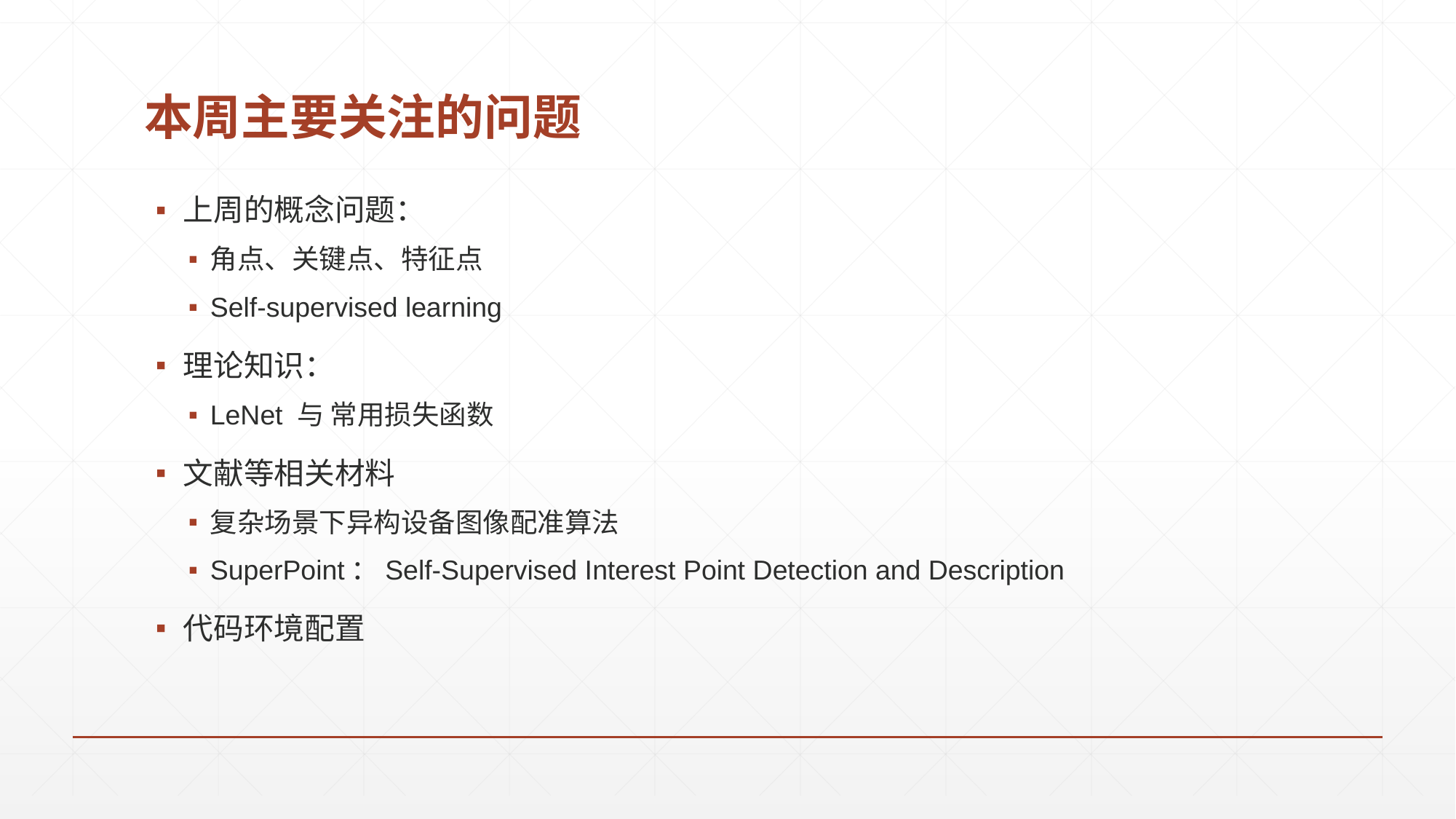

# 本周主要关注的问题
上周的概念问题：
角点、关键点、特征点
Self-supervised learning
理论知识：
LeNet 与 常用损失函数
文献等相关材料
复杂场景下异构设备图像配准算法
SuperPoint：Self-Supervised Interest Point Detection and Description
代码环境配置